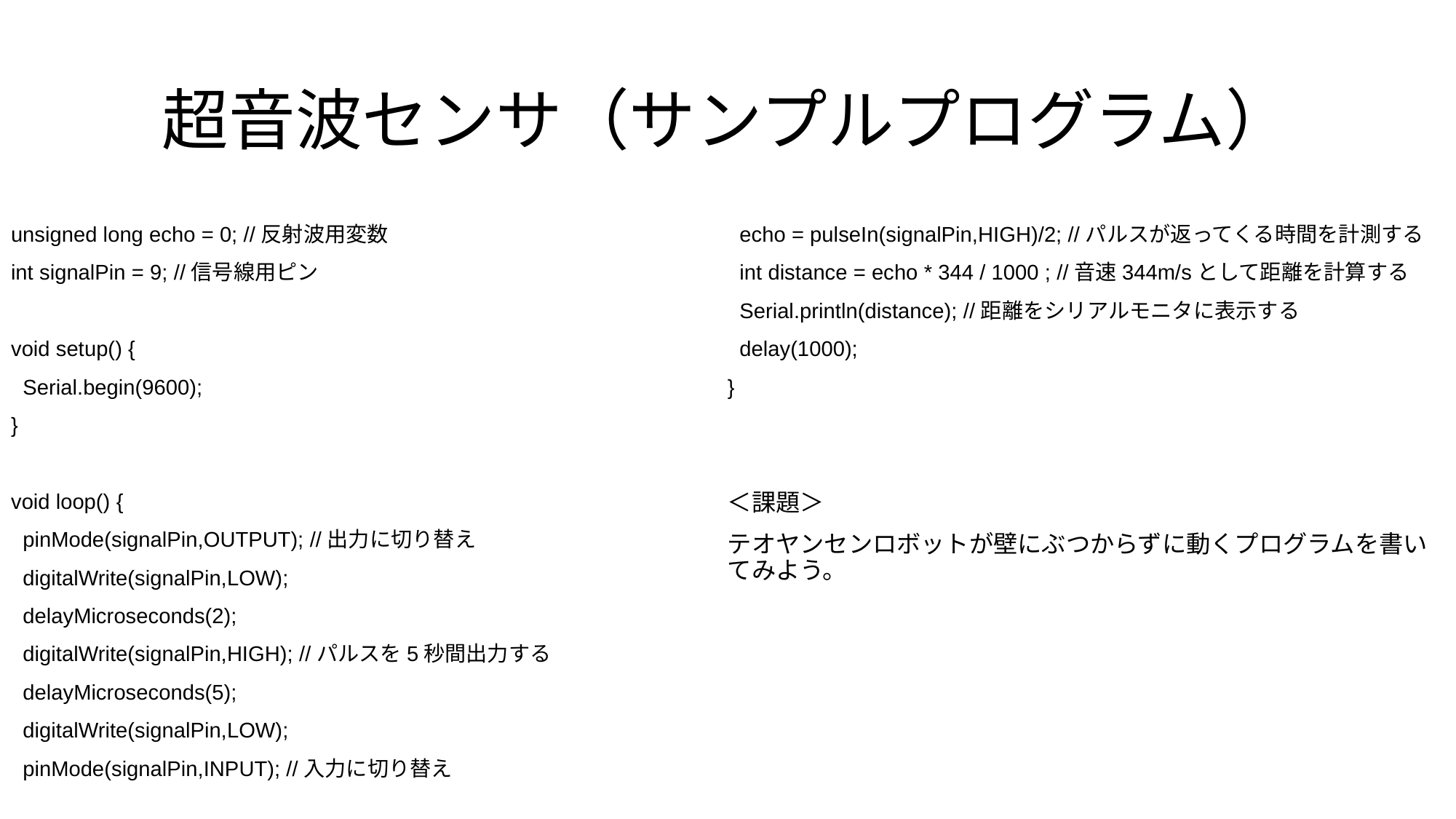

# 超音波センサ（サンプルプログラム）
unsigned long echo = 0; //反射波用変数
int signalPin = 9; //信号線用ピン

void setup() {
  Serial.begin(9600);
}

void loop() {
  pinMode(signalPin,OUTPUT); //出力に切り替え
  digitalWrite(signalPin,LOW);
  delayMicroseconds(2);
  digitalWrite(signalPin,HIGH); //パルスを5秒間出力する
  delayMicroseconds(5);
  digitalWrite(signalPin,LOW);
  pinMode(signalPin,INPUT); //入力に切り替え
  echo = pulseIn(signalPin,HIGH)/2; //パルスが返ってくる時間を計測する
  int distance = echo * 344 / 1000 ; //音速344m/sとして距離を計算する
  Serial.println(distance); //距離をシリアルモニタに表示する
  delay(1000);
}

＜課題＞
テオヤンセンロボットが壁にぶつからずに動くプログラムを書いてみよう。